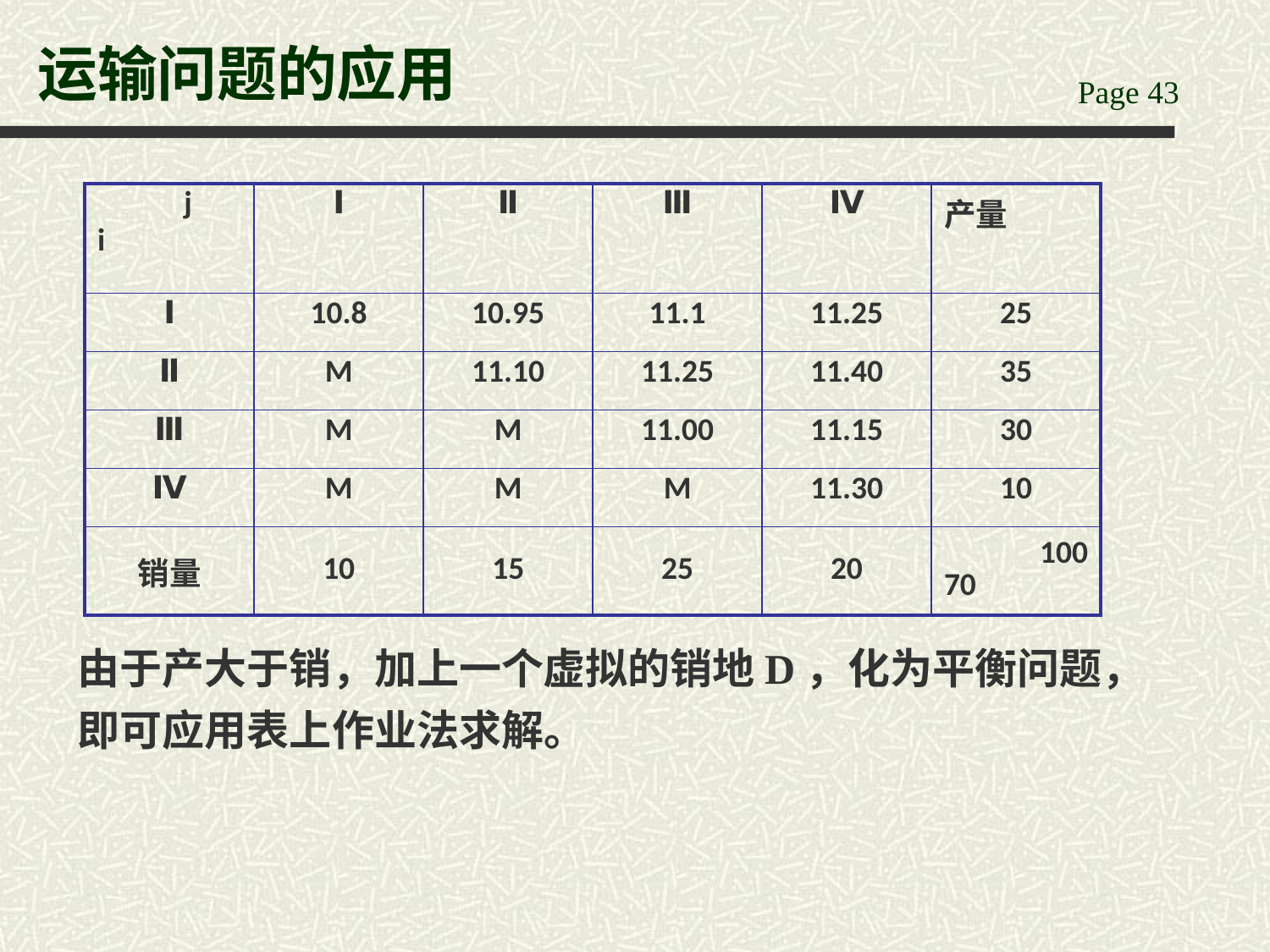

# 运输问题的应用
| j i | Ⅰ | Ⅱ | Ⅲ | Ⅳ | 产量 |
| --- | --- | --- | --- | --- | --- |
| Ⅰ | 10.8 | 10.95 | 11.1 | 11.25 | 25 |
| Ⅱ | M | 11.10 | 11.25 | 11.40 | 35 |
| Ⅲ | M | M | 11.00 | 11.15 | 30 |
| Ⅳ | M | M | M | 11.30 | 10 |
| 销量 | 10 | 15 | 25 | 20 | 100 70 |
由于产大于销，加上一个虚拟的销地D，化为平衡问题，即可应用表上作业法求解。